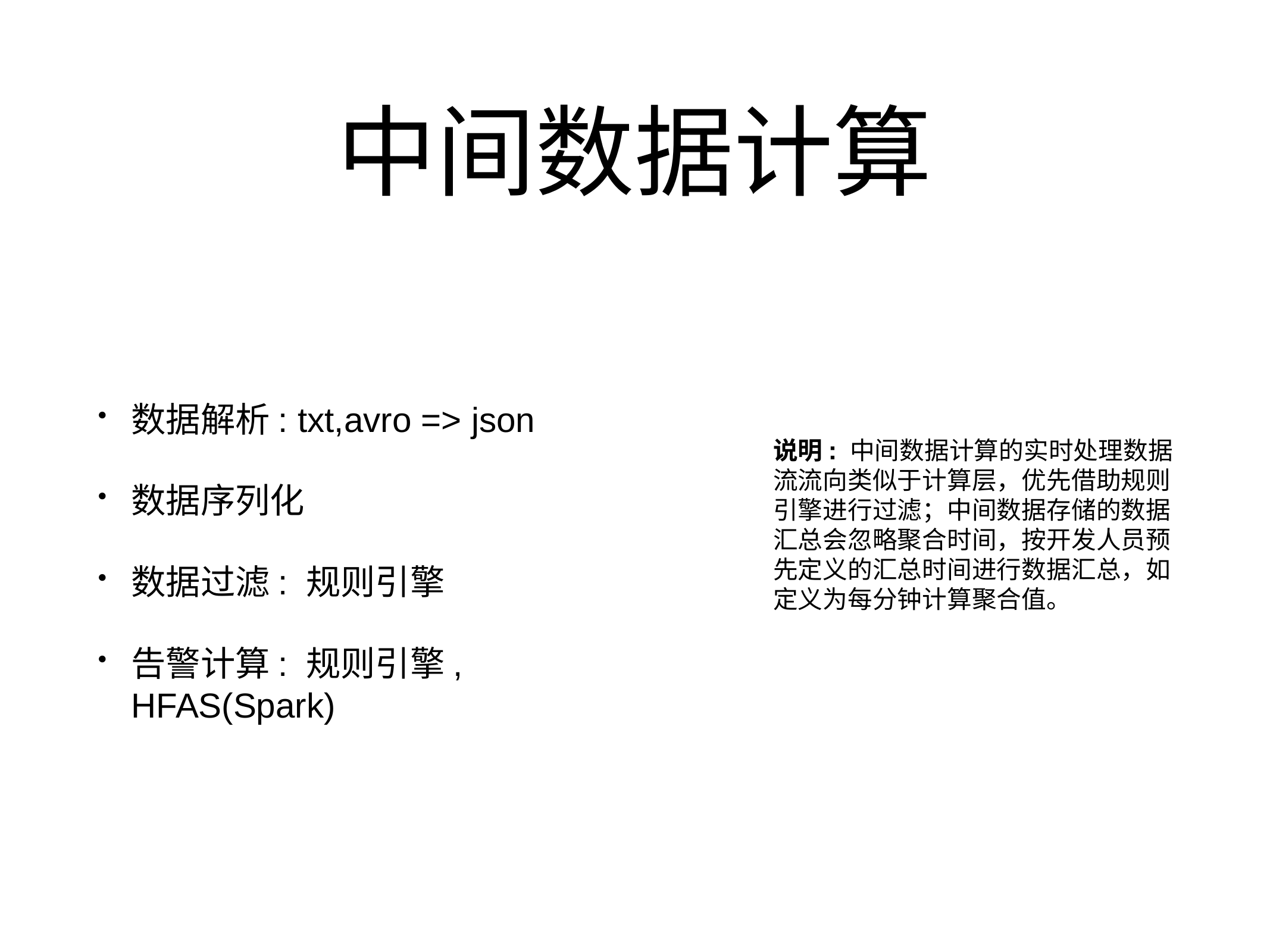

# 中间数据计算
数据解析: txt,avro => json
数据序列化
数据过滤: 规则引擎
告警计算: 规则引擎, HFAS(Spark)
说明: 中间数据计算的实时处理数据流流向类似于计算层，优先借助规则引擎进行过滤；中间数据存储的数据汇总会忽略聚合时间，按开发人员预先定义的汇总时间进行数据汇总，如定义为每分钟计算聚合值。